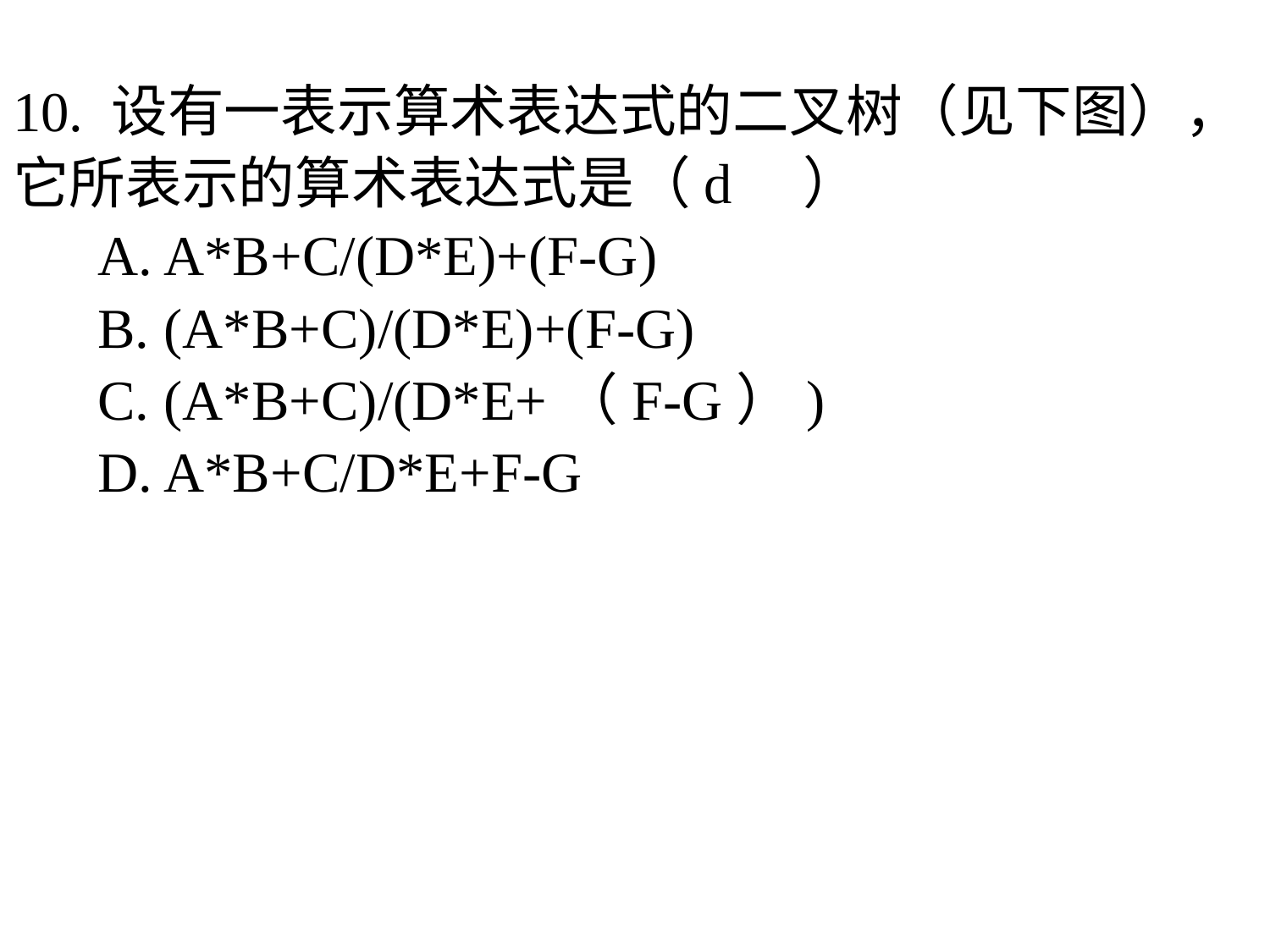

10. 设有一表示算术表达式的二叉树（见下图），
它所表示的算术表达式是（d    ）
      A. A*B+C/(D*E)+(F-G)
      B. (A*B+C)/(D*E)+(F-G)
      C. (A*B+C)/(D*E+（F-G）)
      D. A*B+C/D*E+F-G